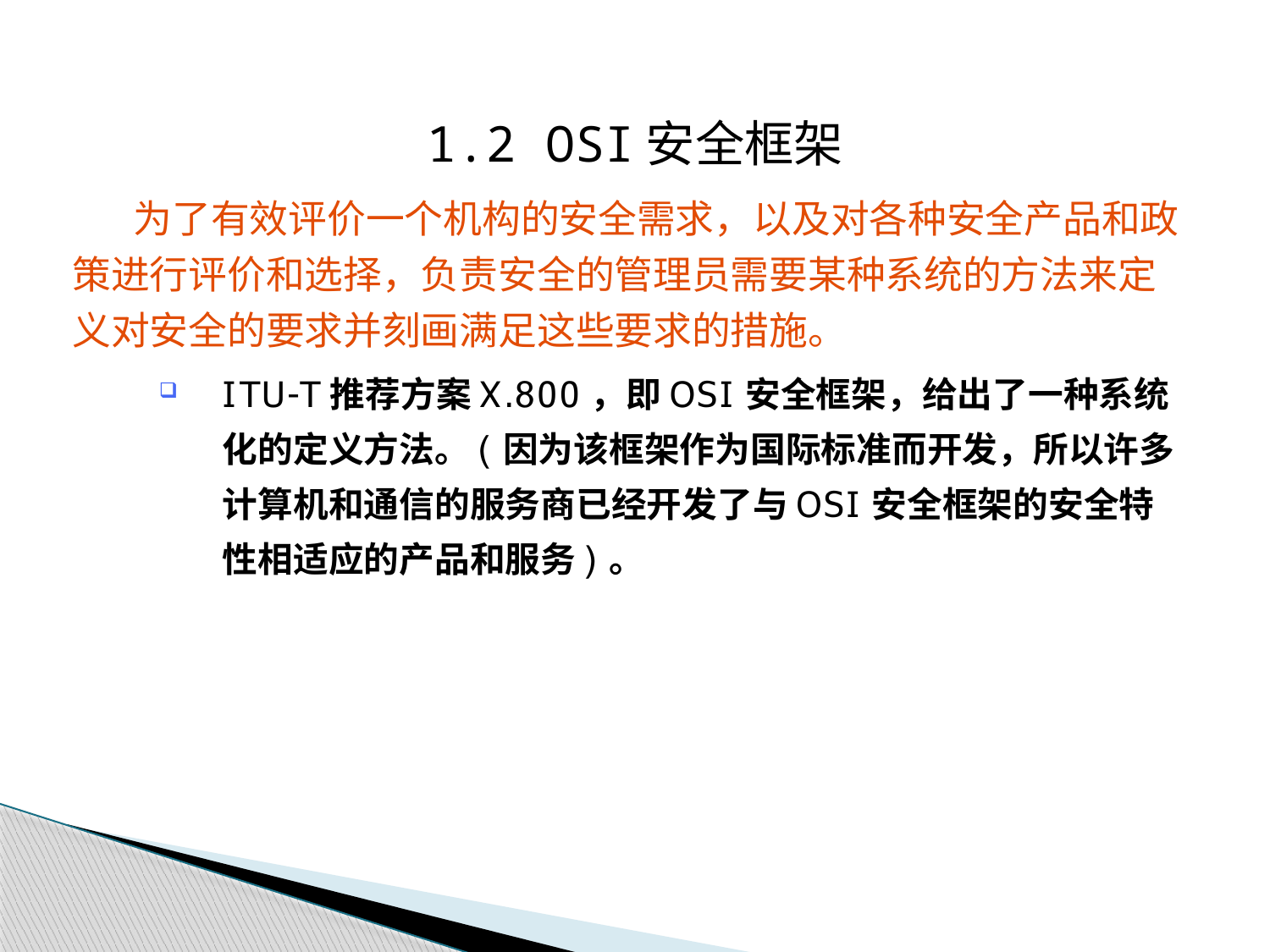

1.2 OSI安全框架
      为了有效评价一个机构的安全需求，以及对各种安全产品和政策进行评价和选择，负责安全的管理员需要某种系统的方法来定义对安全的要求并刻画满足这些要求的措施。
ITU-T推荐方案X.800，即OSI安全框架，给出了一种系统化的定义方法。(因为该框架作为国际标准而开发，所以许多计算机和通信的服务商已经开发了与OSI安全框架的安全特性相适应的产品和服务)。